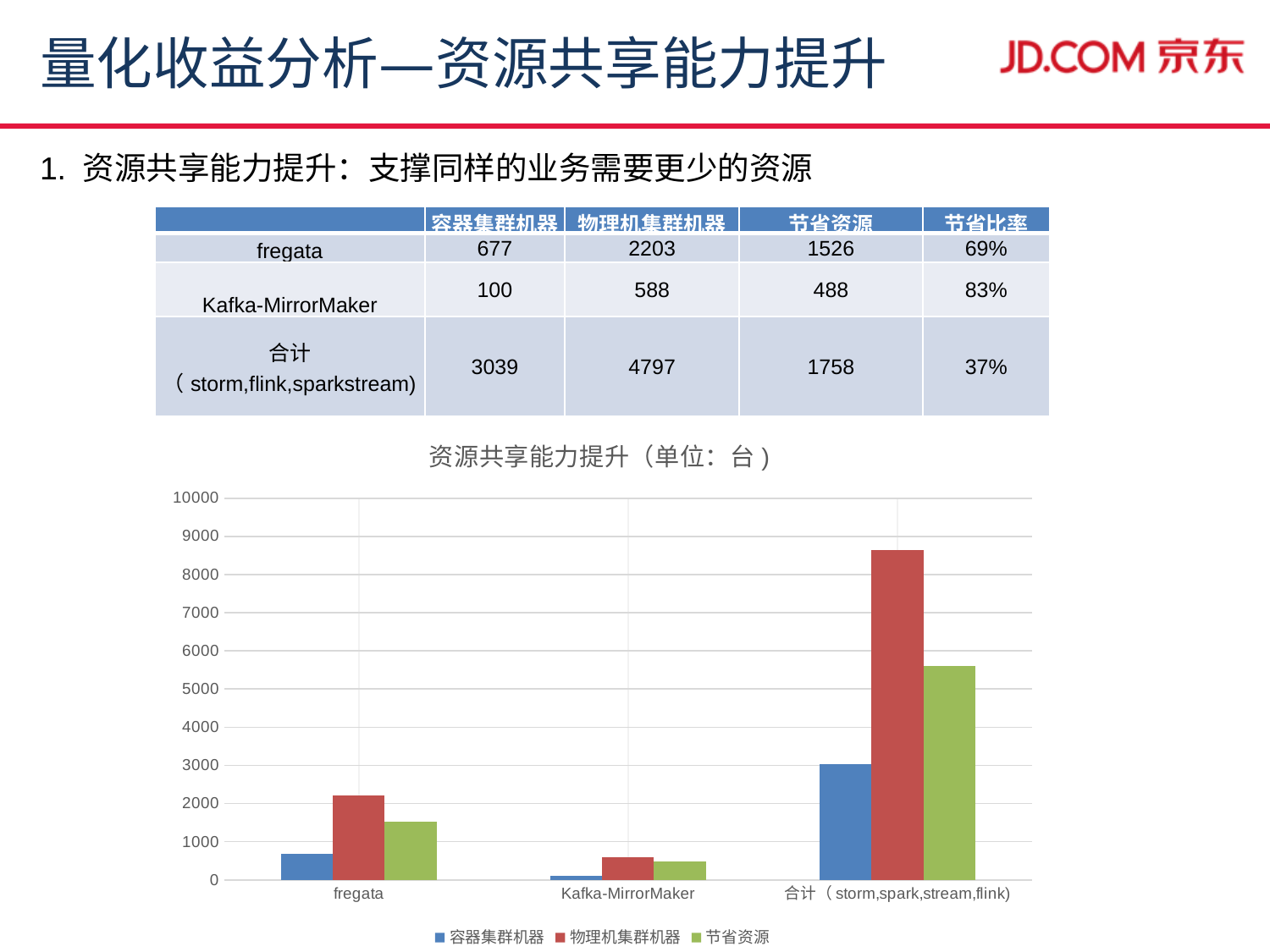

量化收益分析—资源共享能力提升
1. 资源共享能力提升：支撑同样的业务需要更少的资源
|  | 容器集群机器 | 物理机集群机器 | 节省资源 | 节省比率 |
| --- | --- | --- | --- | --- |
| fregata | 677 | 2203 | 1526 | 69% |
| Kafka-MirrorMaker | 100 | 588 | 488 | 83% |
| 合计 （storm,flink,sparkstream) | 3039 | 4797 | 1758 | 37% |

### Chart: 资源共享能力提升（单位：台)

| Category | 容器集群机器 | 物理机集群机器 | 节省资源 |
|---|---|---|---|
| fregata | 677.0 | 2202.87254280279 | 1525.8725428027901 |
| Kafka-MirrorMaker | 100.0 | 588.1132075471697 | 488.11320754716974 |
| 合计（storm,spark,stream,flink) | 3039.0 | 8647.057823129251 | 5608.057823129251 |